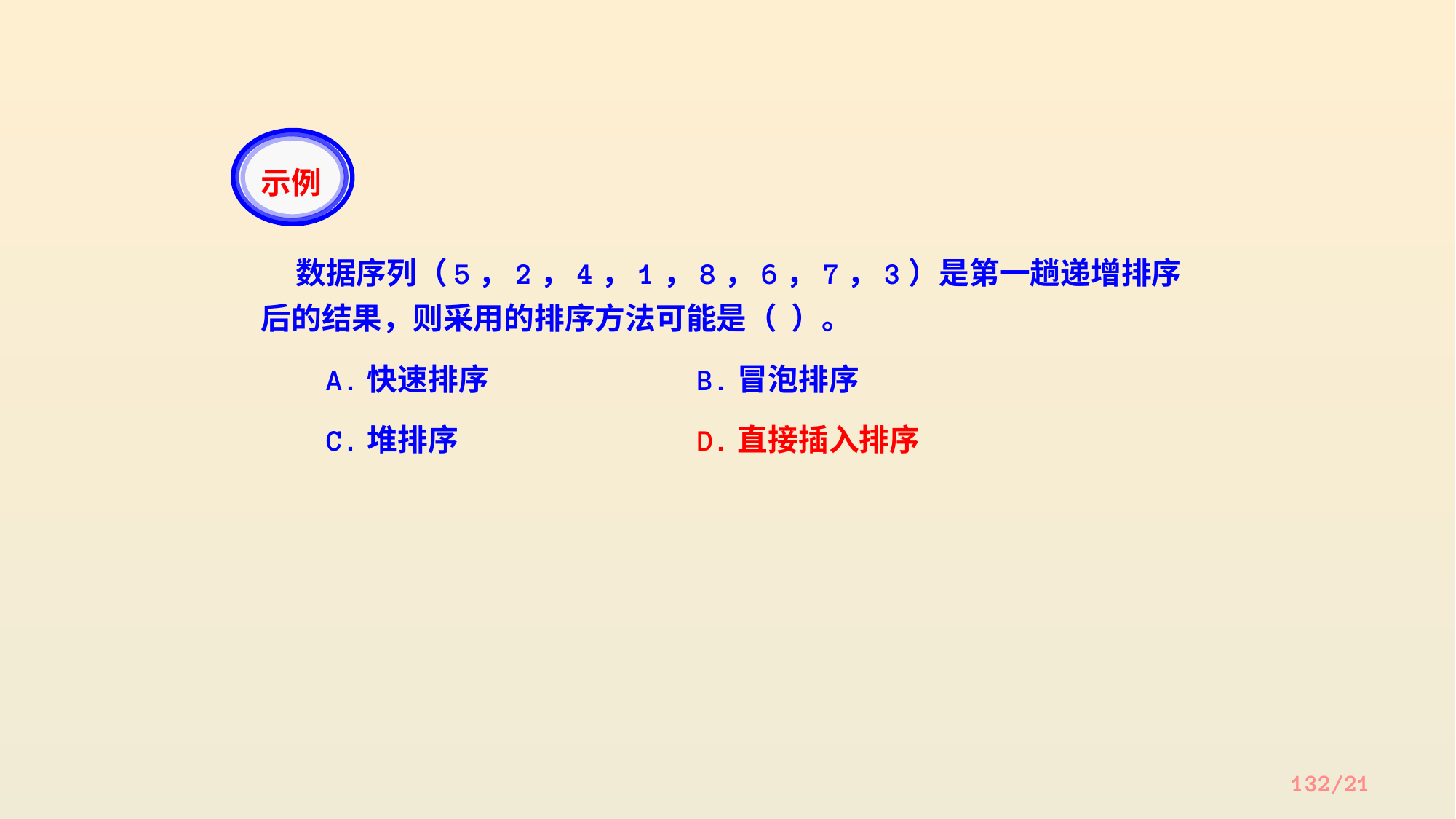

示例
    数据序列（5，2，4，1，8，6，7，3）是第一趟递增排序后的结果，则采用的排序方法可能是（  ）。
    A.快速排序		B.冒泡排序
    C.堆排序			D.直接插入排序
132/21